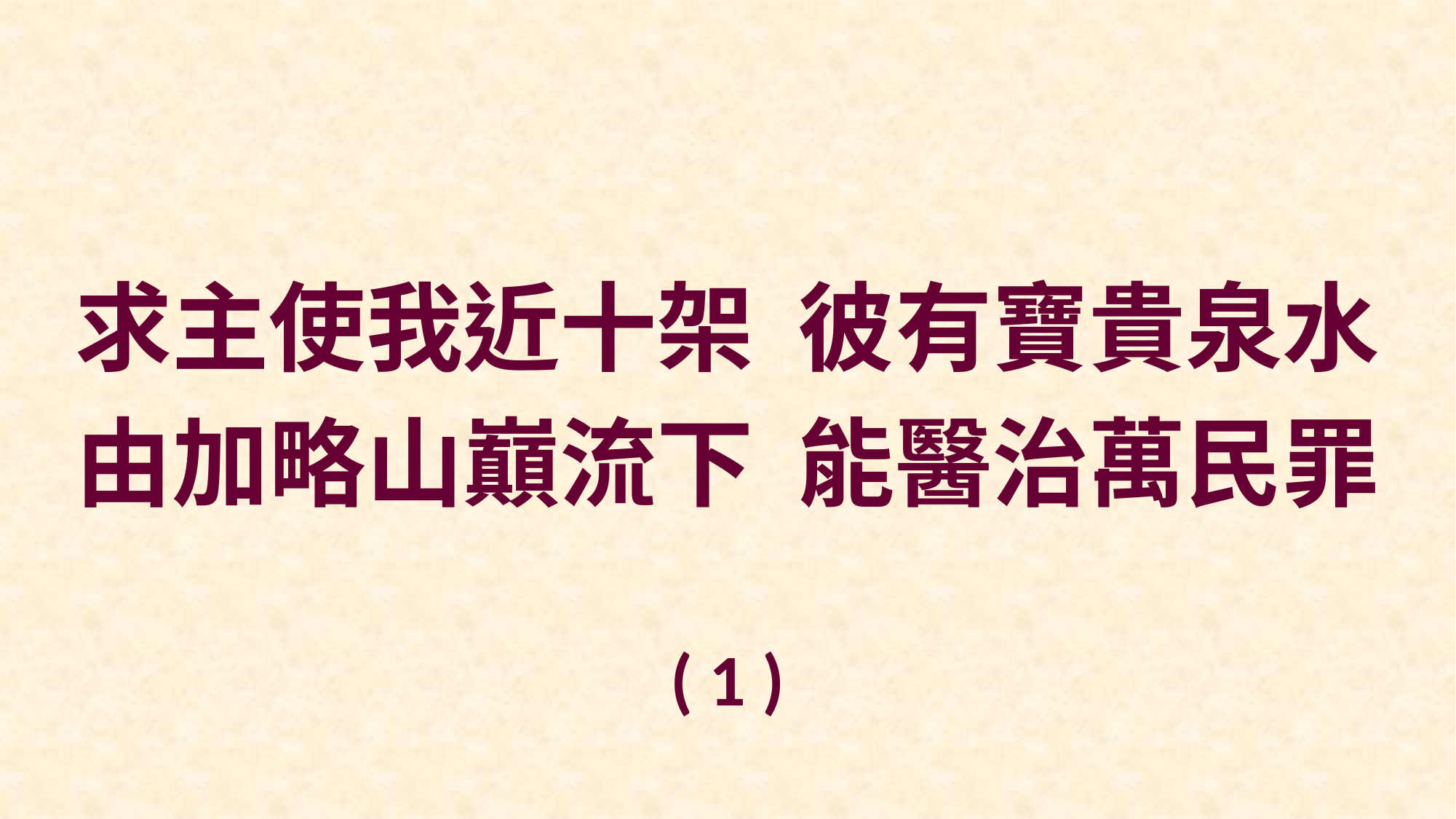

求主使我近十架  彼有寶貴泉水
由加略山巔流下  能醫治萬民罪
( 1 )